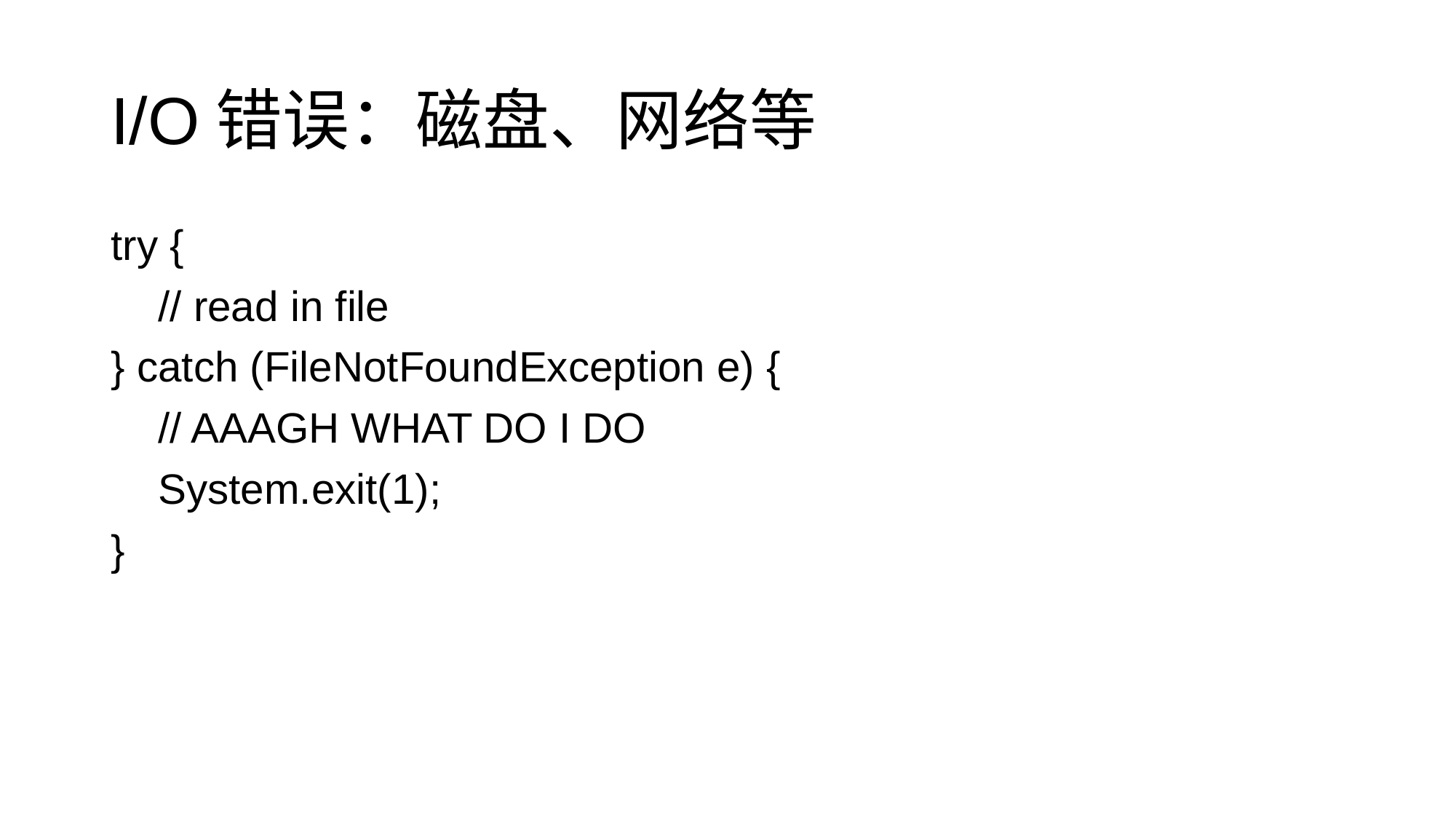

# I/O错误：磁盘、网络等
try {
    // read in file
} catch (FileNotFoundException e) {
    // AAAGH WHAT DO I DO
    System.exit(1);
}